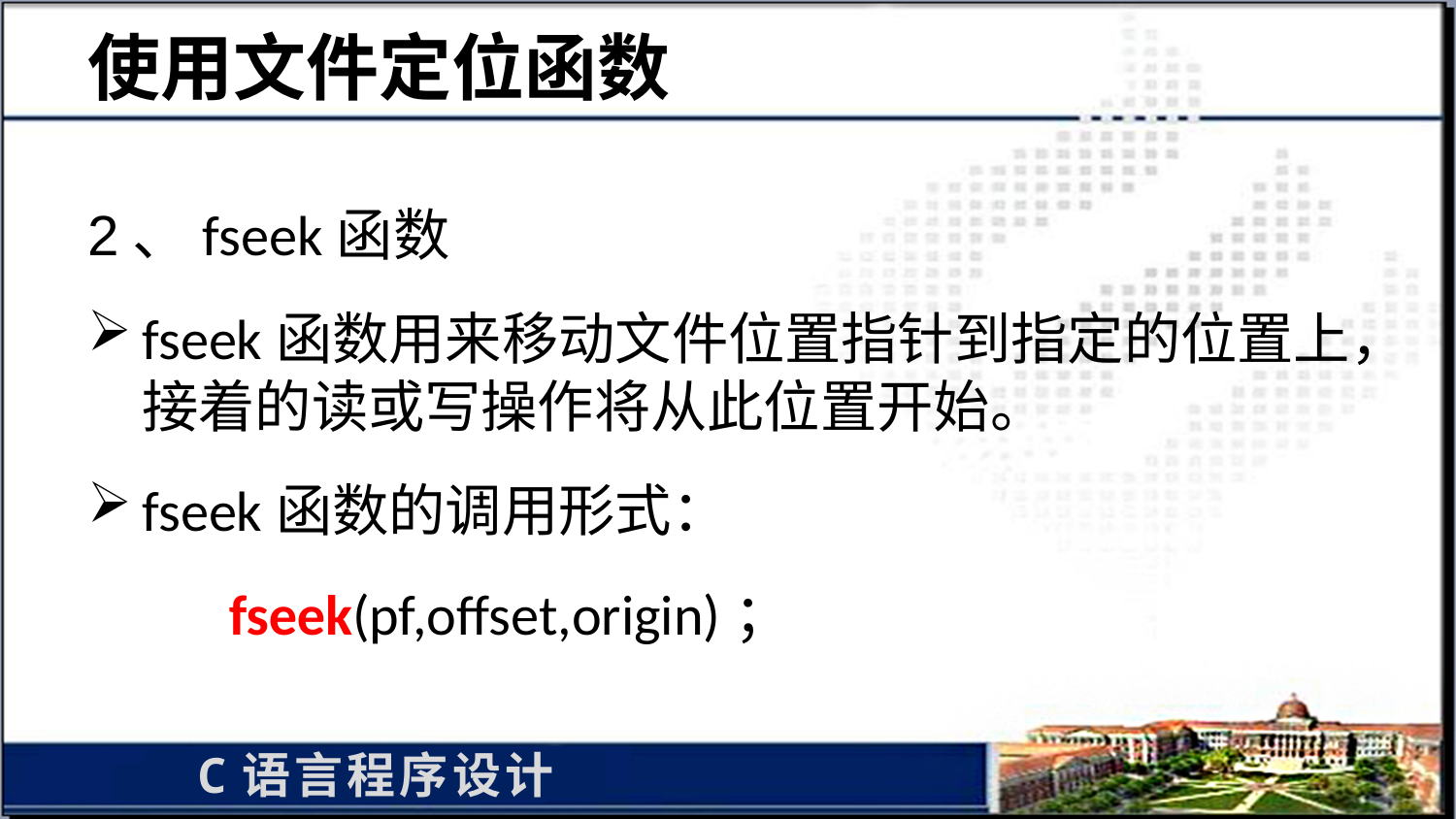

# 使用文件定位函数
2、fseek函数
fseek函数用来移动文件位置指针到指定的位置上，接着的读或写操作将从此位置开始。
fseek函数的调用形式：
           fseek(pf,offset,origin)；